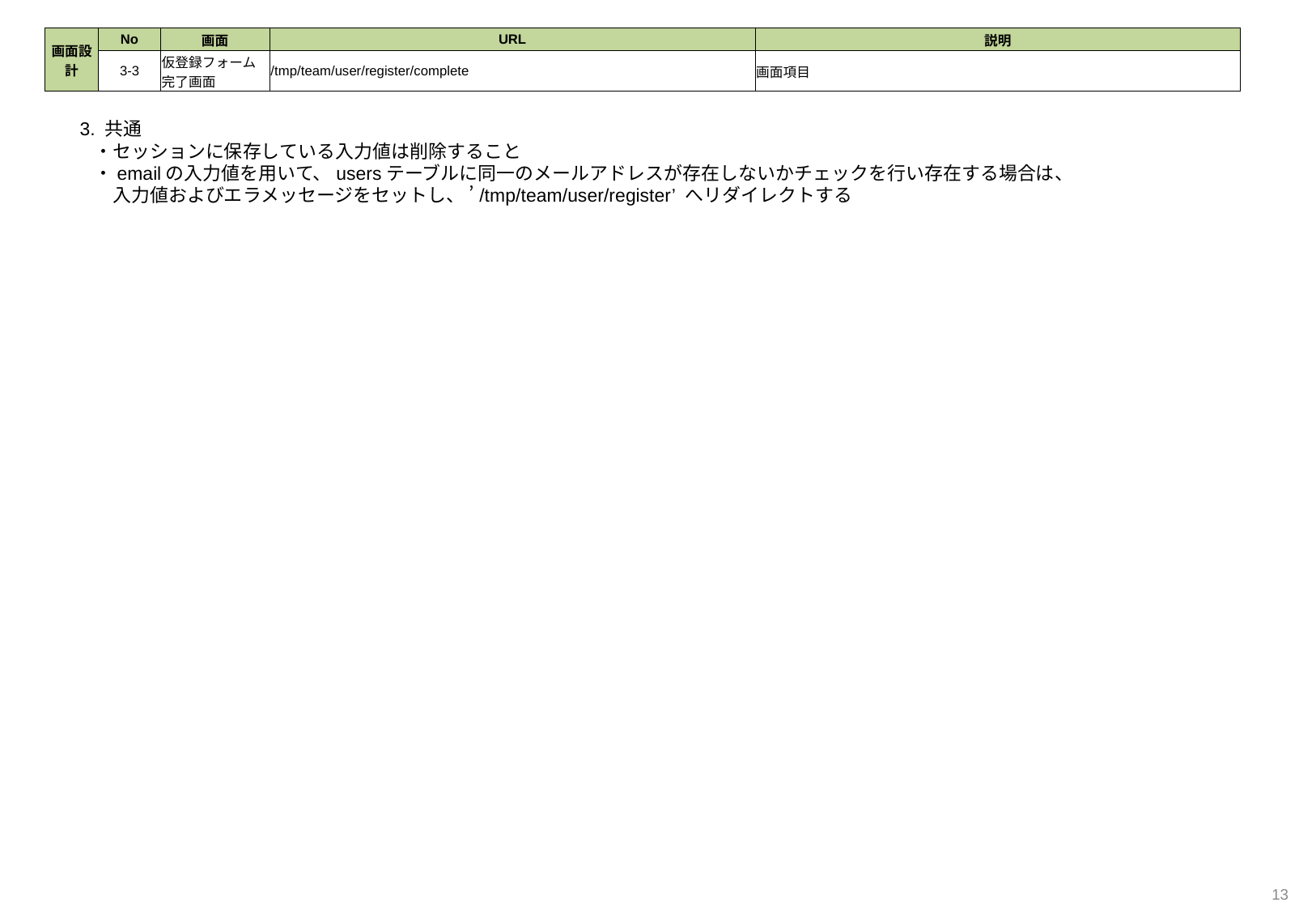

| 画面設計 | No | 画面 | URL | 説明 |
| --- | --- | --- | --- | --- |
|  | 3-3 | 仮登録フォーム完了画面 | /tmp/team/user/register/complete | 画面項目 |
　3. 共通
　　・セッションに保存している入力値は削除すること
　　・emailの入力値を用いて、usersテーブルに同一のメールアドレスが存在しないかチェックを行い存在する場合は、
　　　入力値およびエラメッセージをセットし、 ’/tmp/team/user/register’ へリダイレクトする
13